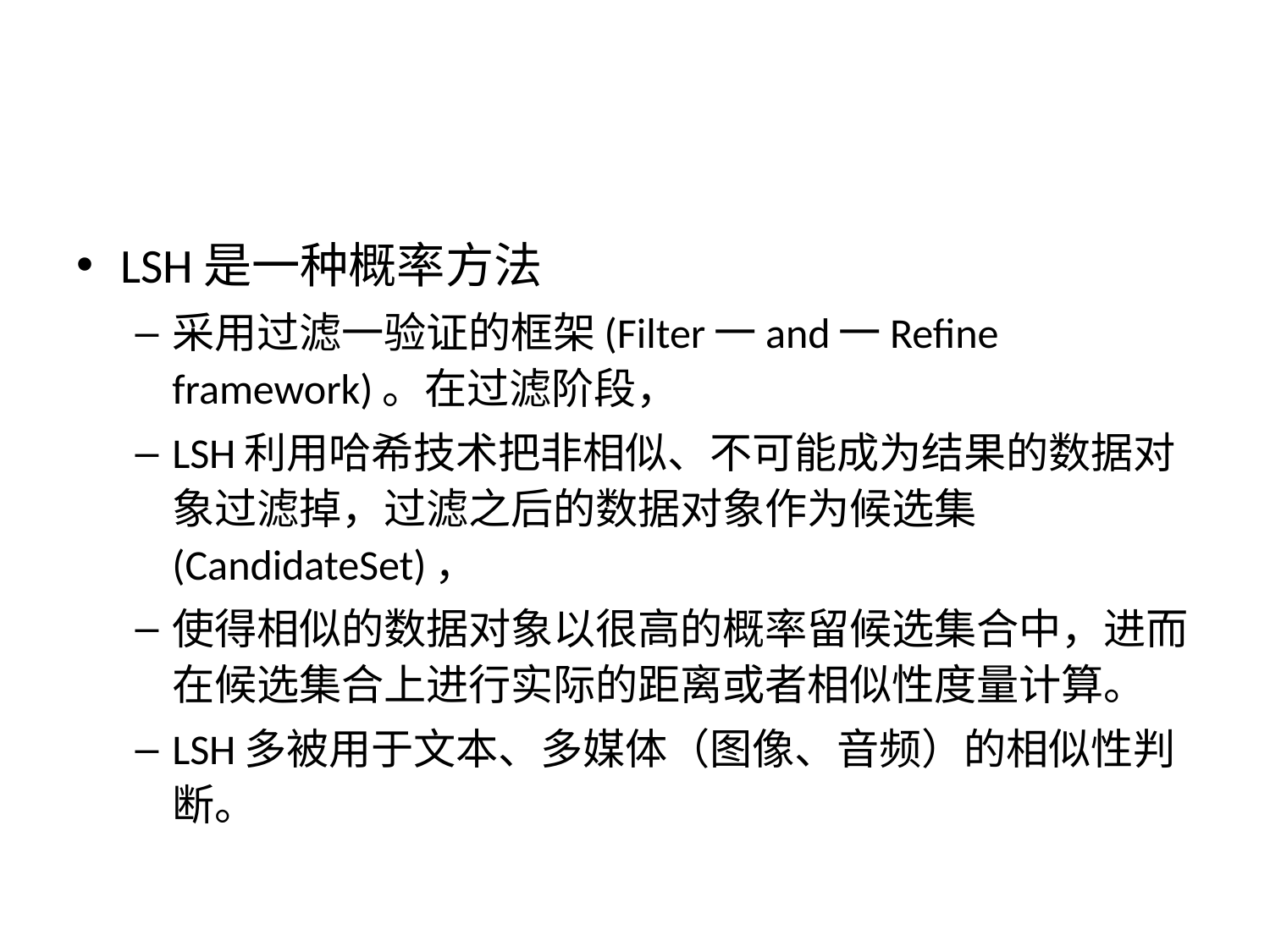

#
LSH是一种概率方法
采用过滤一验证的框架(Filter一and一Refine framework)。在过滤阶段，
LSH利用哈希技术把非相似、不可能成为结果的数据对象过滤掉，过滤之后的数据对象作为候选集(CandidateSet)，
使得相似的数据对象以很高的概率留候选集合中，进而在候选集合上进行实际的距离或者相似性度量计算。
LSH多被用于文本、多媒体（图像、音频）的相似性判断。